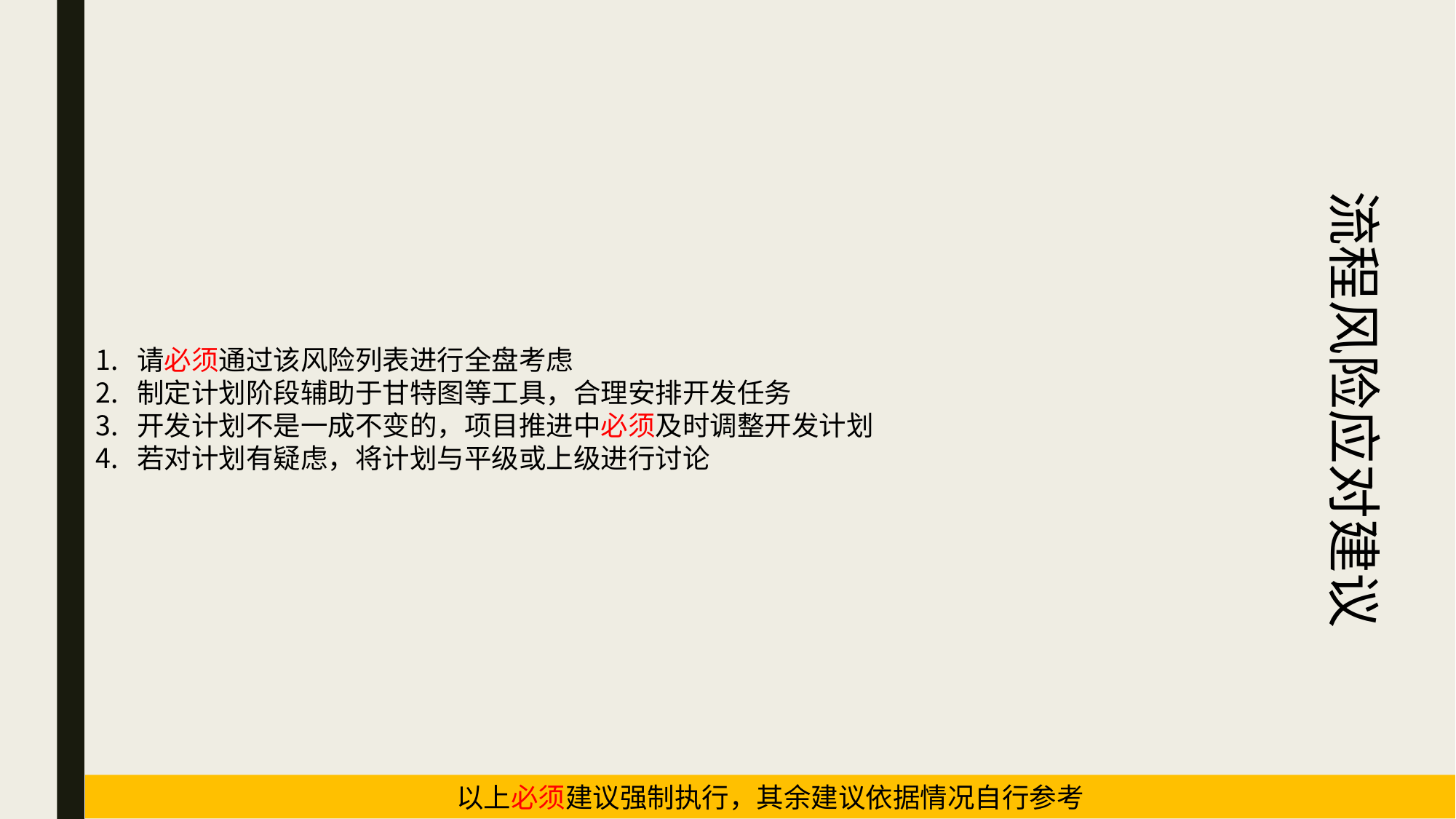

流程风险应对建议
请必须通过该风险列表进行全盘考虑
制定计划阶段辅助于甘特图等工具，合理安排开发任务
开发计划不是一成不变的，项目推进中必须及时调整开发计划
若对计划有疑虑，将计划与平级或上级进行讨论
以上必须建议强制执行，其余建议依据情况自行参考